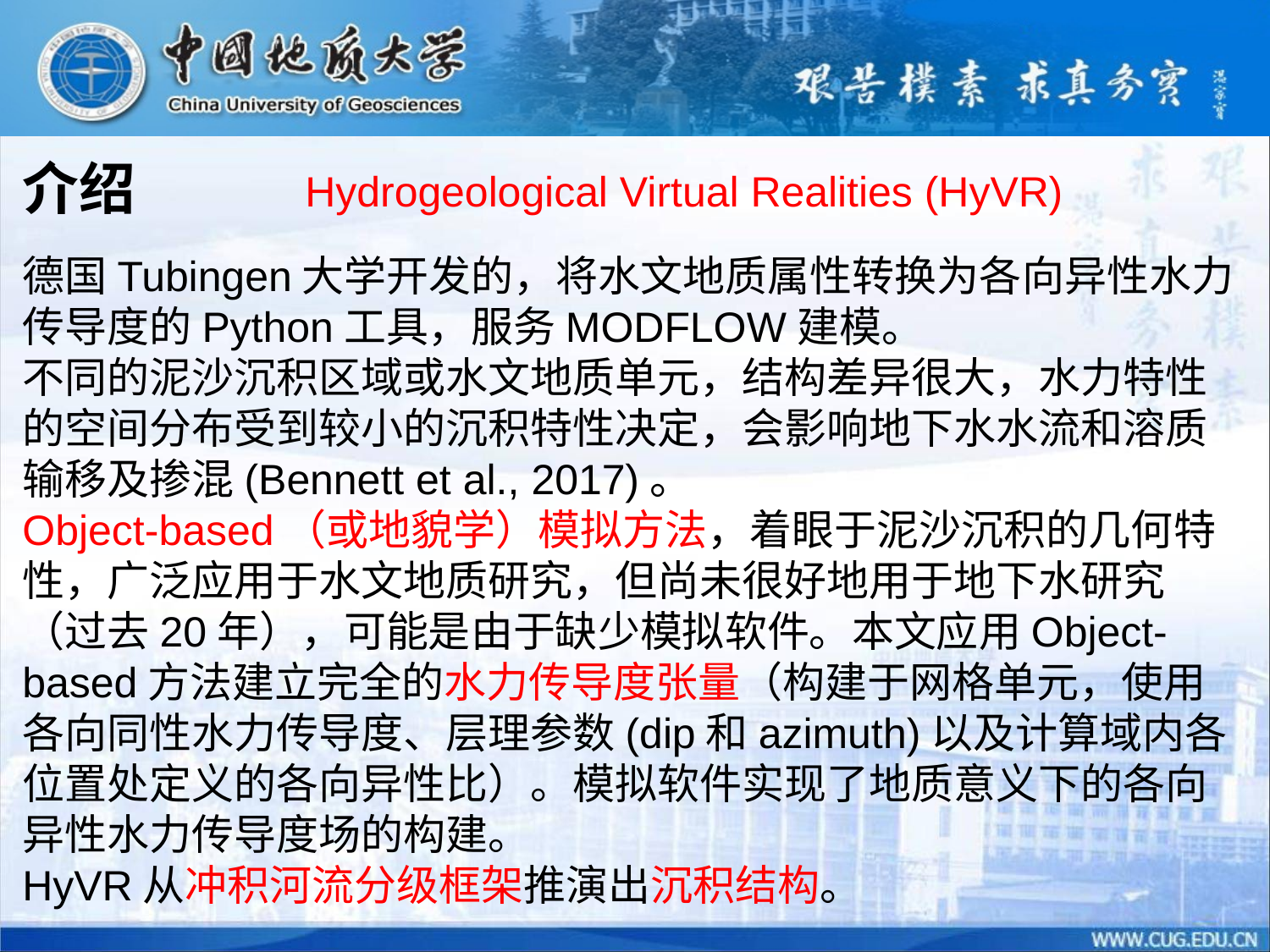

介绍
Hydrogeological Virtual Realities (HyVR)
德国Tubingen大学开发的，将水文地质属性转换为各向异性水力传导度的Python工具，服务MODFLOW建模。
不同的泥沙沉积区域或水文地质单元，结构差异很大，水力特性的空间分布受到较小的沉积特性决定，会影响地下水水流和溶质输移及掺混(Bennett et al., 2017)。
Object-based（或地貌学）模拟方法，着眼于泥沙沉积的几何特性，广泛应用于水文地质研究，但尚未很好地用于地下水研究（过去20年），可能是由于缺少模拟软件。本文应用Object-based方法建立完全的水力传导度张量（构建于网格单元，使用各向同性水力传导度、层理参数(dip和azimuth)以及计算域内各位置处定义的各向异性比）。模拟软件实现了地质意义下的各向异性水力传导度场的构建。
HyVR从冲积河流分级框架推演出沉积结构。